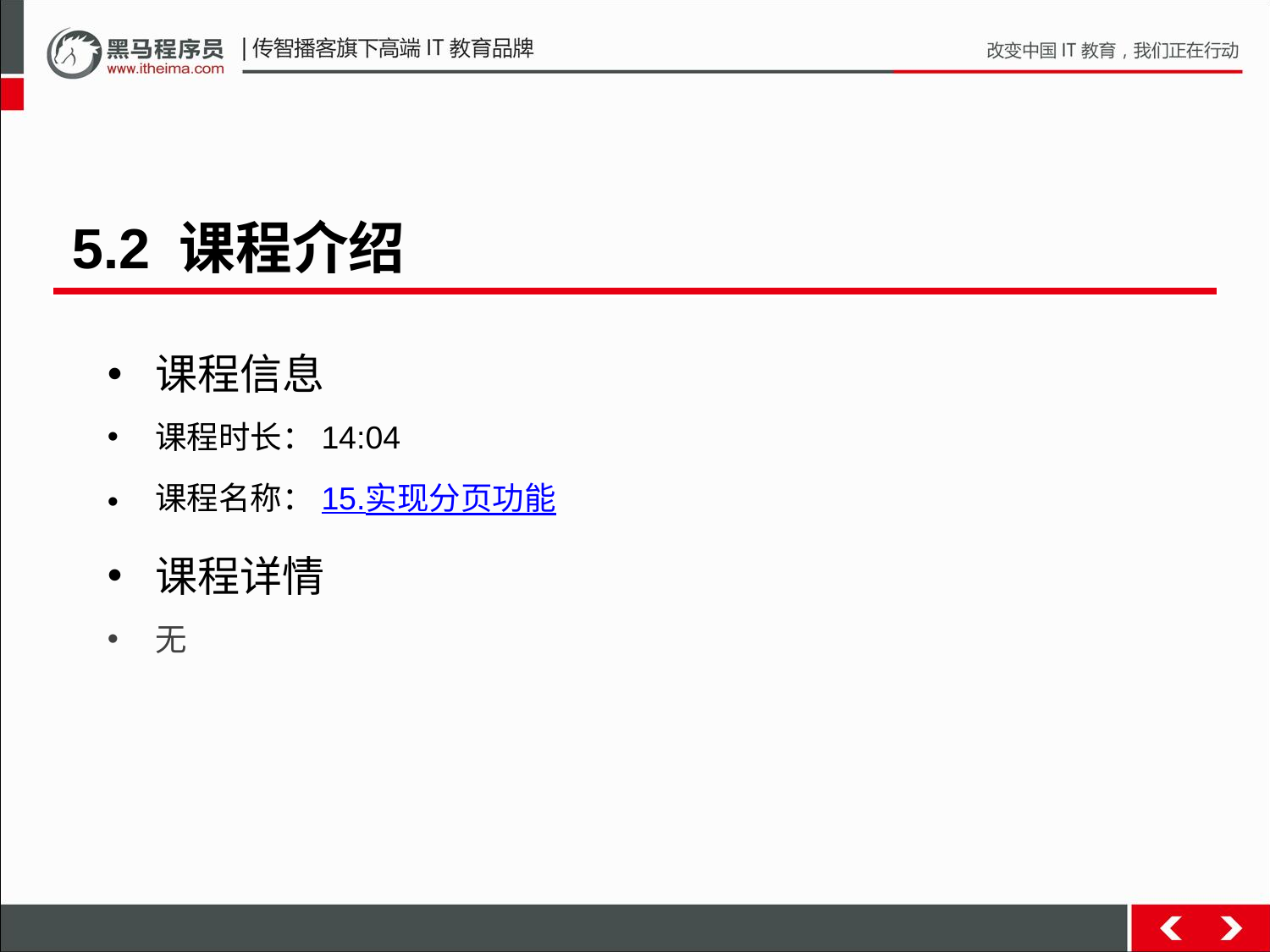

5.2 课程介绍
课程信息
课程时长：14:04
课程名称：15.实现分页功能
课程详情
无